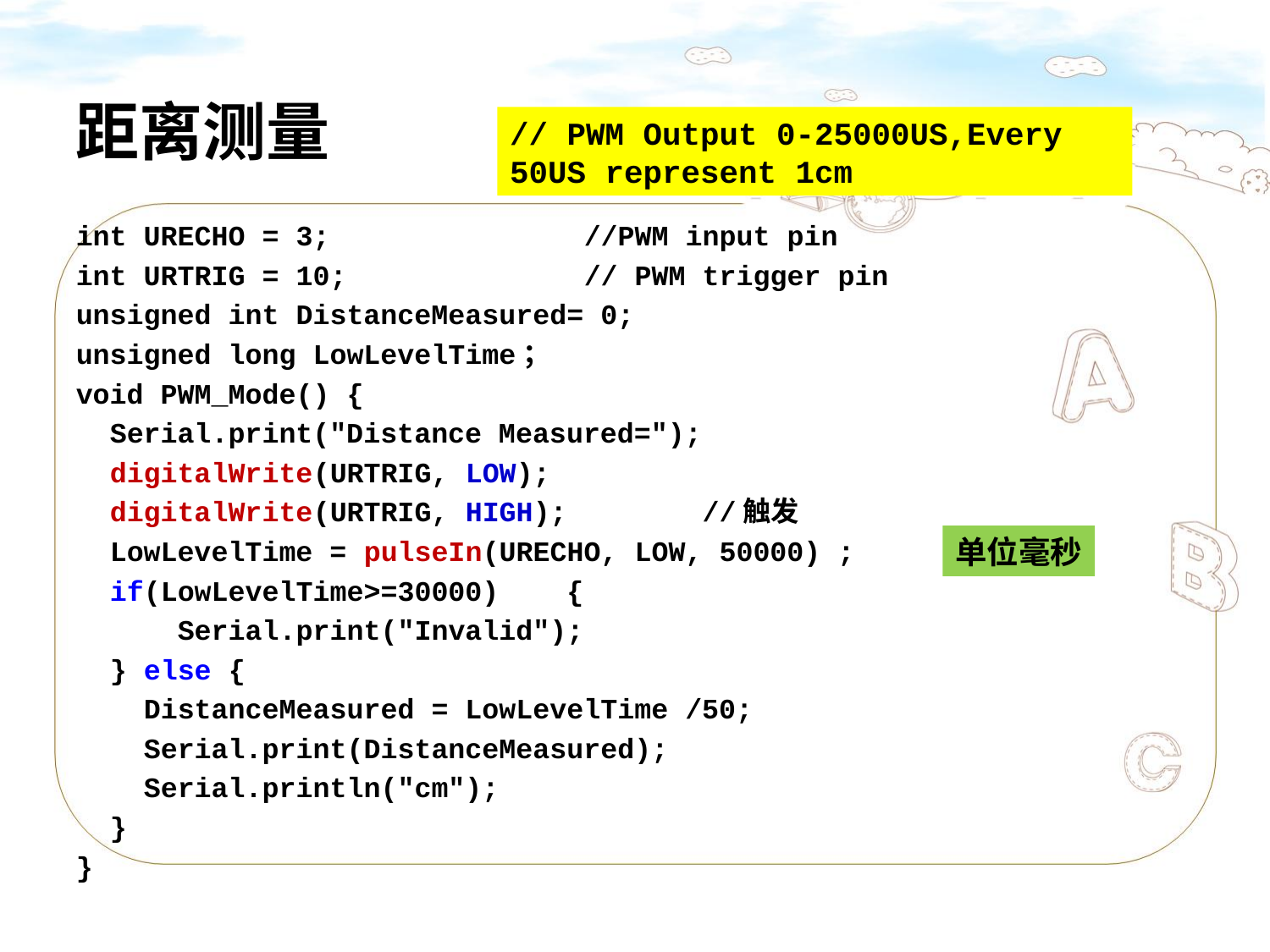

# 距离测量
// PWM Output 0-25000US,Every 50US represent 1cm
int URECHO = 3; 	 	//PWM input pin
int URTRIG = 10;         	// PWM trigger pin
unsigned int DistanceMeasured= 0;
unsigned long LowLevelTime；
void PWM_Mode() {
  Serial.print("Distance Measured=");
  digitalWrite(URTRIG, LOW);
  digitalWrite(URTRIG, HIGH);        //触发
  LowLevelTime = pulseIn(URECHO, LOW, 50000) ;
  if(LowLevelTime>=30000)    {
      Serial.print("Invalid");
  } else {
    DistanceMeasured = LowLevelTime /50;
    Serial.print(DistanceMeasured);
    Serial.println("cm");
  }
}

单位毫秒